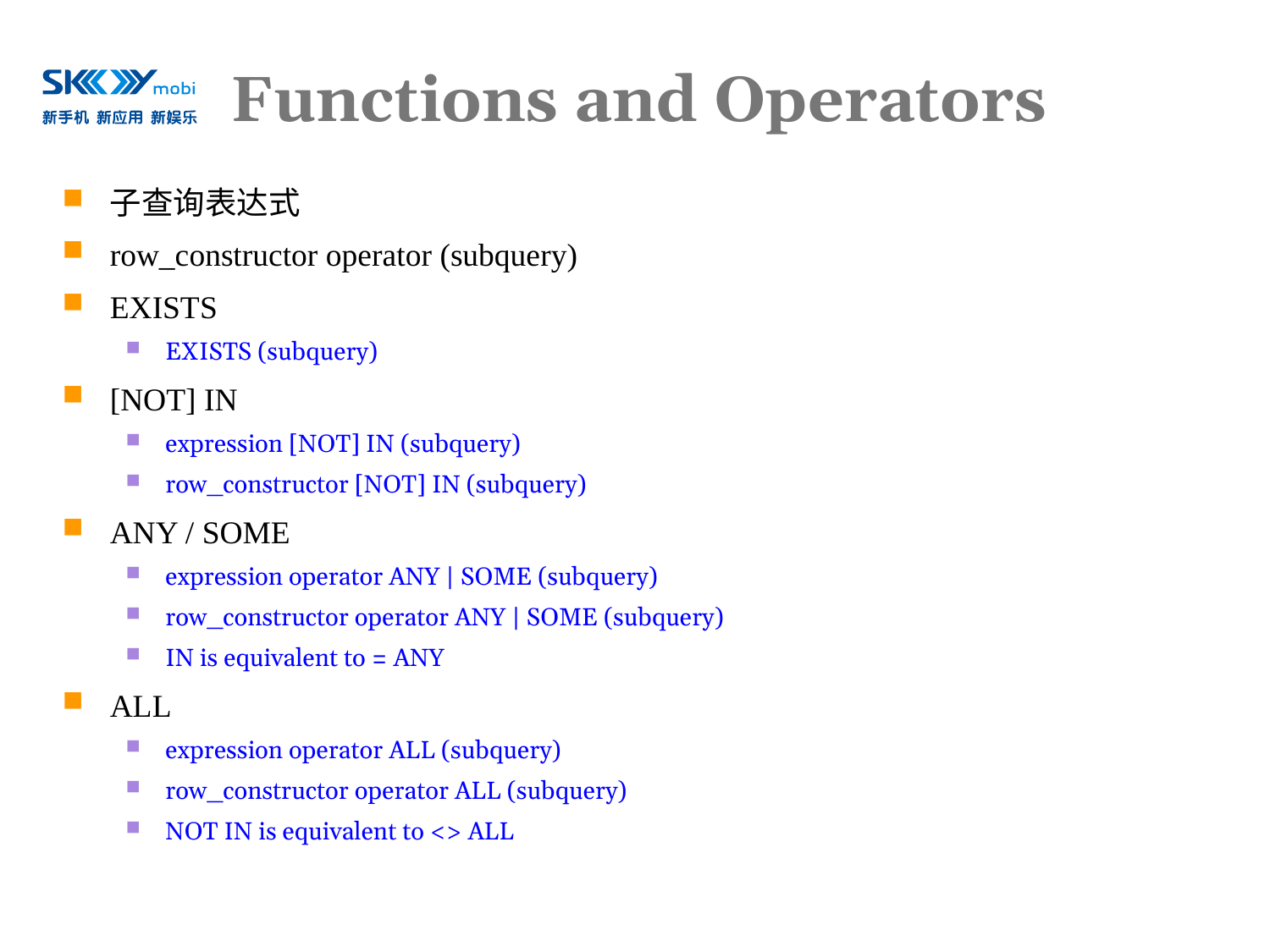

# Functions and Operators
子查询表达式
row_constructor operator (subquery)
EXISTS
EXISTS (subquery)
[NOT] IN
expression [NOT] IN (subquery)
row_constructor [NOT] IN (subquery)
ANY / SOME
expression operator ANY | SOME (subquery)
row_constructor operator ANY | SOME (subquery)
IN is equivalent to = ANY
ALL
expression operator ALL (subquery)
row_constructor operator ALL (subquery)
NOT IN is equivalent to <> ALL